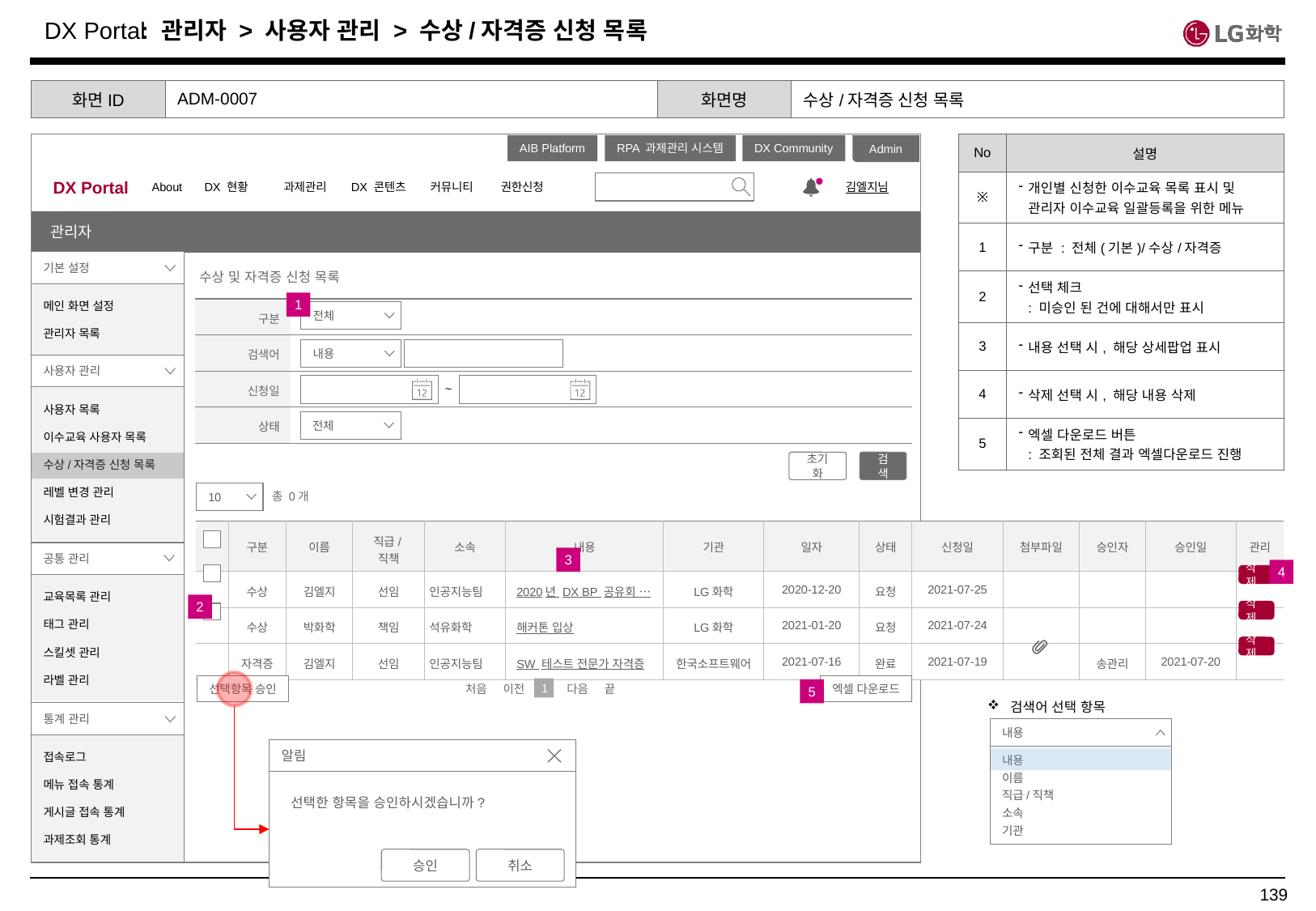

: 관리자 > 사용자 관리 > 수상/자격증 신청 목록
| 화면ID | ADM-0007 | 화면명 | 수상/자격증 신청 목록 |
| --- | --- | --- | --- |

| No | 설명 |
| --- | --- |
| ※ | 개인별 신청한 이수교육 목록 표시 및 관리자 이수교육 일괄등록을 위한 메뉴 |
| 1 | 구분 : 전체(기본)/수상/자격증 |
| 2 | 선택 체크 : 미승인 된 건에 대해서만 표시 |
| 3 | 내용 선택 시, 해당 상세팝업 표시 |
| 4 | 삭제 선택 시, 해당 내용 삭제 |
| 5 | 엑셀 다운로드 버튼 : 조회된 전체 결과 엑셀다운로드 진행 |

Admin
DX Portal

About
DX 현황
과제관리
DX 콘텐츠
커뮤니티
권한신청
김엘지님

AIB Platform
RPA 과제관리 시스템
DX Community
공지사항

관리자

기본 설정

수상 및 자격증 신청 목록
메인 화면 설정
관리자 목록

1
| 구분 |  |  |  |
| --- | --- | --- | --- |
| 검색어 |  |  |  |
| 신청일 |  |  |  |
| 상태 |  |  |  |
전체

내용

사용자 관리

~

사용자 목록
이수교육 사용자 목록
수상/자격증 신청 목록
레벨 변경 관리
시험결과 관리

전체

초기화
검색
10

총 0개
|  | 구분 | 이름 | 직급/직책 | 소속 | 내용 | 기관 | 일자 | 상태 | 신청일 | 첨부파일 | 승인자 | 승인일 | 관리 |
| --- | --- | --- | --- | --- | --- | --- | --- | --- | --- | --- | --- | --- | --- |
|  | 수상 | 김엘지 | 선임 | 인공지능팀 | 2020년 DX BP 공유회 … | LG화학 | 2020-12-20 | 요청 | 2021-07-25 |  |  |  |  |
|  | 수상 | 박화학 | 책임 | 석유화학 | 해커톤 입상 | LG화학 | 2021-01-20 | 요청 | 2021-07-24 |  |  |  |  |
|  | 자격증 | 김엘지 | 선임 | 인공지능팀 | SW 테스트 전문가 자격증 | 한국소프트웨어 | 2021-07-16 | 완료 | 2021-07-19 |  | 송관리 | 2021-07-20 |  |

공통 관리

3
4

삭제
교육목록 관리
태그 관리
스킬셋 관리
라벨 관리

2
삭제

삭제

선택항목 승인
처음     이전
다음     끝
1
엑셀 다운로드
5
검색어 선택 항목
통계 관리

내용

내용
이름
직급/직책
소속
기관

접속로그
메뉴 접속 통계
게시글 접속 통계
과제조회 통계

알림

선택한 항목을 승인하시겠습니까?
승인
취소